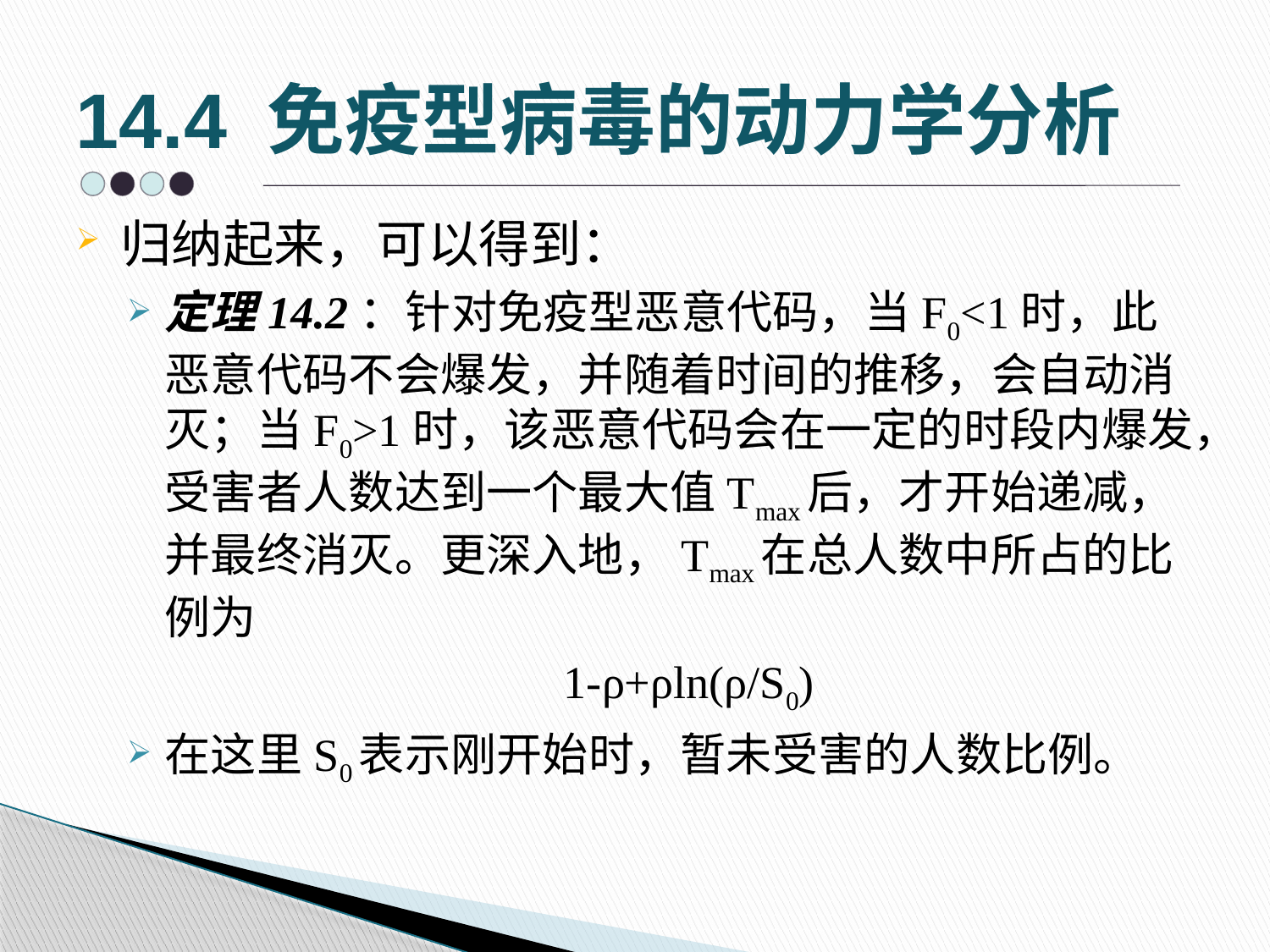

# 14.4 免疫型病毒的动力学分析

归纳起来，可以得到：
定理14.2：针对免疫型恶意代码，当F0<1时，此恶意代码不会爆发，并随着时间的推移，会自动消灭；当F0>1时，该恶意代码会在一定的时段内爆发，受害者人数达到一个最大值Tmax后，才开始递减，并最终消灭。更深入地，Tmax在总人数中所占的比例为
		                1-ρ+ρln(ρ/S0)
在这里S0表示刚开始时，暂未受害的人数比例。